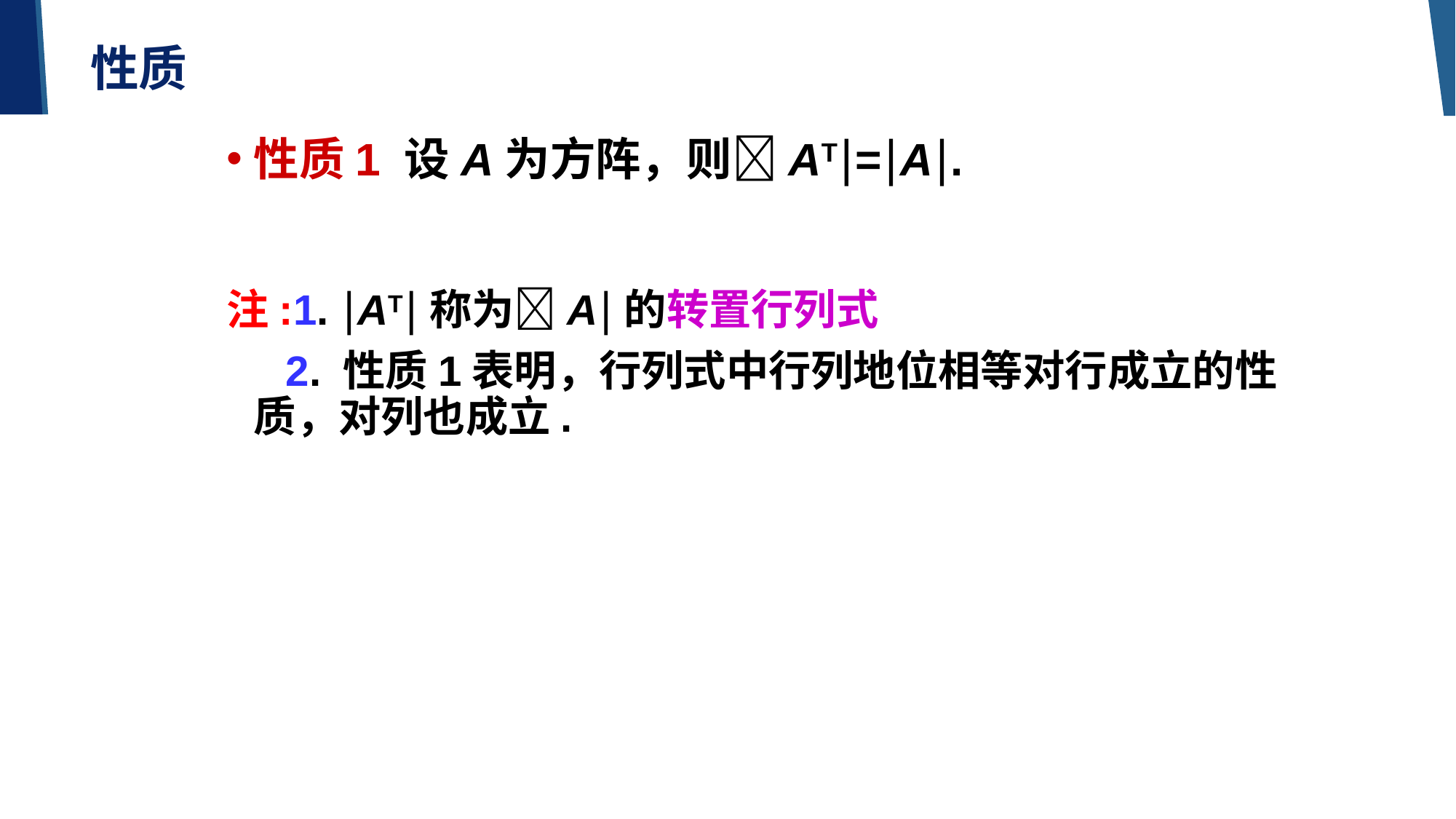

性质
性质1 设A为方阵，则|AT|=|A|.

注:1. |AT|称为|A|的转置行列式
     2. 性质1表明，行列式中行列地位相等对行成立的性质，对列也成立.